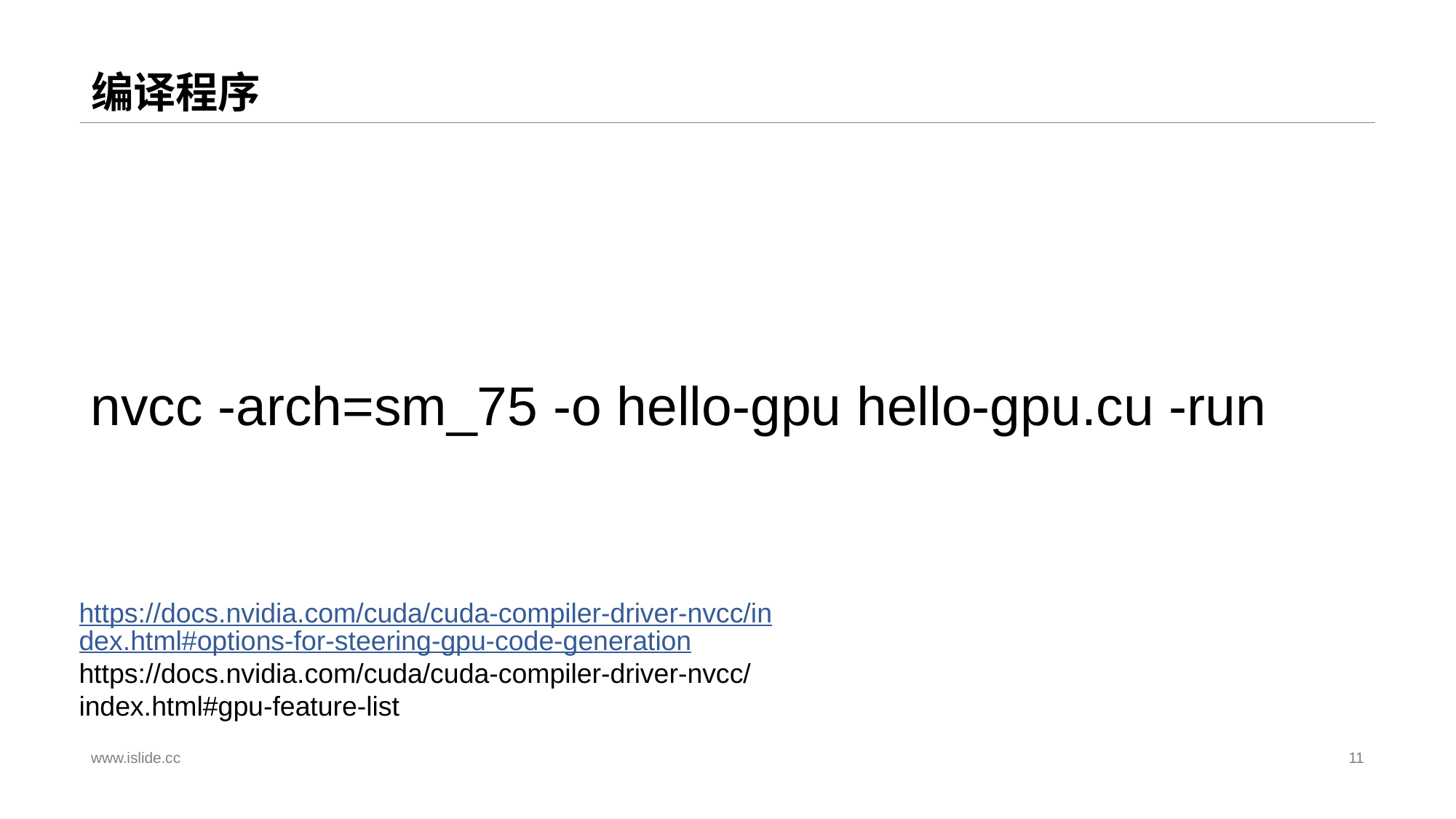

# 编译程序
nvcc -arch=sm_75 -o hello-gpu hello-gpu.cu -run
https://docs.nvidia.com/cuda/cuda-compiler-driver-nvcc/index.html#options-for-steering-gpu-code-generation
https://docs.nvidia.com/cuda/cuda-compiler-driver-nvcc/index.html#gpu-feature-list
www.islide.cc
11